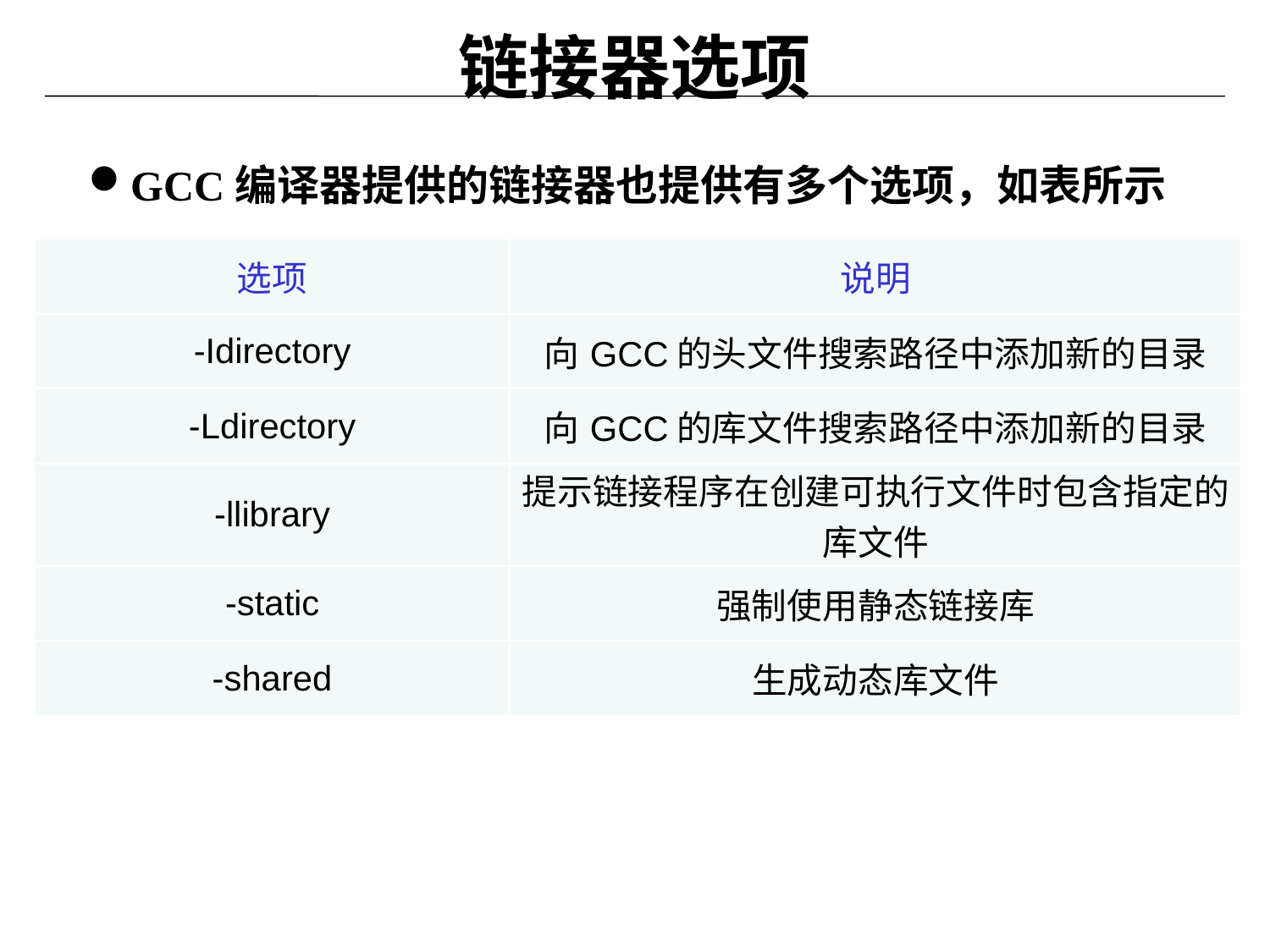

# 链接器选项
GCC编译器提供的链接器也提供有多个选项，如表所示
| 选项 | 说明 |
| --- | --- |
| -Idirectory | 向GCC的头文件搜索路径中添加新的目录 |
| -Ldirectory | 向GCC的库文件搜索路径中添加新的目录 |
| -llibrary | 提示链接程序在创建可执行文件时包含指定的库文件 |
| -static | 强制使用静态链接库 |
| -shared | 生成动态库文件 |